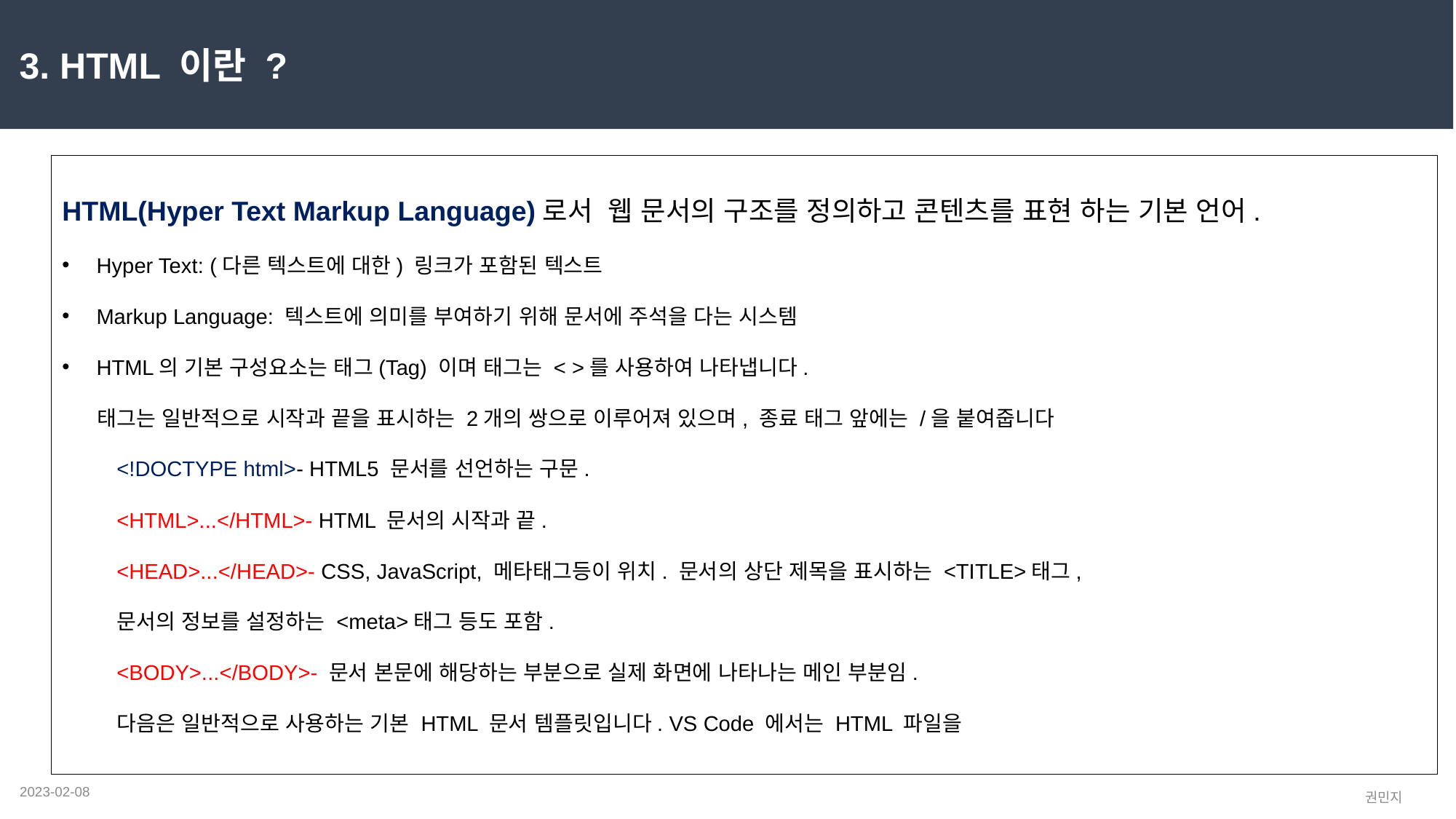

3. HTML 이란 ?
HTML(Hyper Text Markup Language)로서  웹 문서의 구조를 정의하고 콘텐츠를 표현 하는 기본 언어.
Hyper Text: (다른 텍스트에 대한) 링크가 포함된 텍스트
Markup Language: 텍스트에 의미를 부여하기 위해 문서에 주석을 다는 시스템
HTML의 기본 구성요소는 태그(Tag) 이며 태그는 < >를 사용하여 나타냅니다.
     태그는 일반적으로 시작과 끝을 표시하는 2개의 쌍으로 이루어져 있으며, 종료 태그 앞에는 /을 붙여줍니다
<!DOCTYPE html>- HTML5 문서를 선언하는 구문.
<HTML>...</HTML>- HTML 문서의 시작과 끝.
<HEAD>...</HEAD>- CSS, JavaScript, 메타태그등이 위치. 문서의 상단 제목을 표시하는 <TITLE>태그,
문서의 정보를 설정하는 <meta>태그 등도 포함.
<BODY>...</BODY>- 문서 본문에 해당하는 부분으로 실제 화면에 나타나는 메인 부분임.
다음은 일반적으로 사용하는 기본 HTML 문서 템플릿입니다. VS Code 에서는 HTML 파일을
2023-02-08
권민지